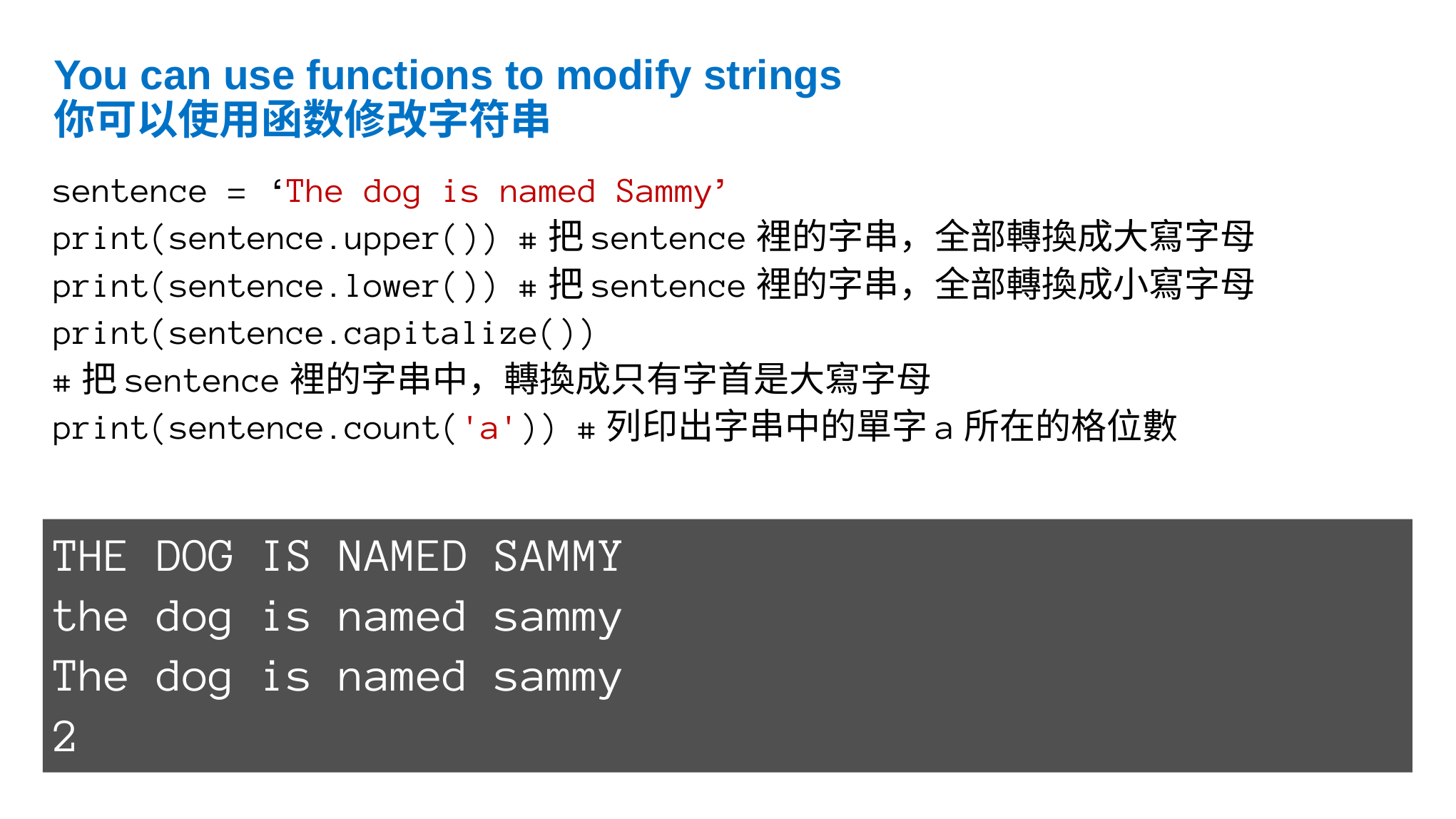

# You can use functions to modify strings 你可以使用函数修改字符串
sentence = ‘The dog is named Sammy’
print(sentence.upper()) #把sentence裡的字串，全部轉換成大寫字母
print(sentence.lower()) #把sentence裡的字串，全部轉換成小寫字母
print(sentence.capitalize())
#把sentence裡的字串中，轉換成只有字首是大寫字母
print(sentence.count('a')) #列印出字串中的單字a所在的格位數

THE DOG IS NAMED SAMMY
the dog is named sammy
The dog is named sammy
2